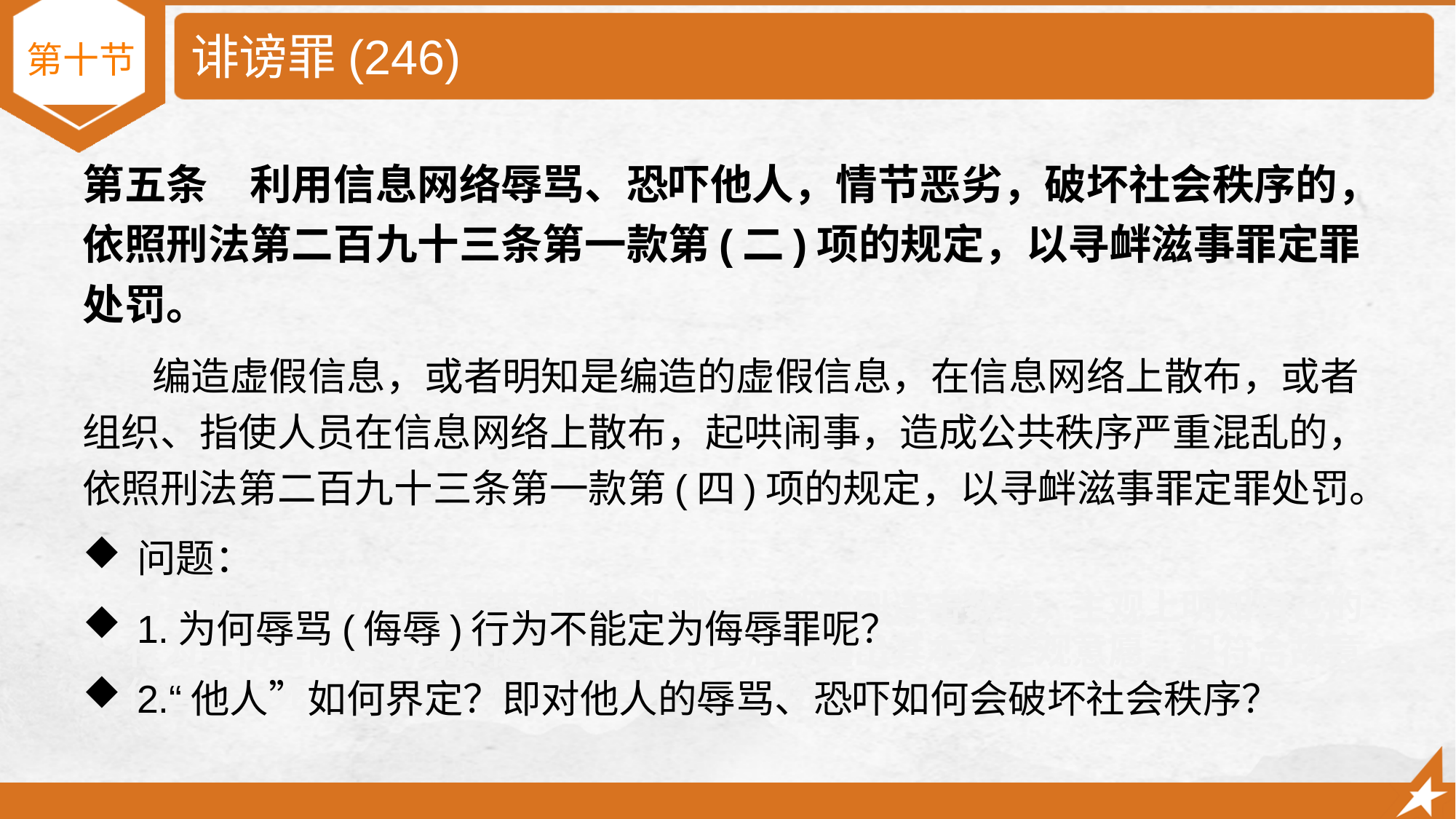

# 诽谤罪(246)
第十节
第五条　利用信息网络辱骂、恐吓他人，情节恶劣，破坏社会秩序的，依照刑法第二百九十三条第一款第(二)项的规定，以寻衅滋事罪定罪处罚。
       编造虚假信息，或者明知是编造的虚假信息，在信息网络上散布，或者组织、指使人员在信息网络上散布，起哄闹事，造成公共秩序严重混乱的，依照刑法第二百九十三条第一款第(四)项的规定，以寻衅滋事罪定罪处罚。
问题：
1.为何辱骂(侮辱)行为不能定为侮辱罪呢？
2.“他人”如何界定？即对他人的辱骂、恐吓如何会破坏社会秩序？
第三种意见认为，王某某对陈某头部、胸部分别连击数拳，主观上明知自己的行为会伤害陈某的身体健康，虽然死亡后果超出其本人主观意愿，但符合故意伤害致人死亡的构成要件，应定性为故意伤害罪。